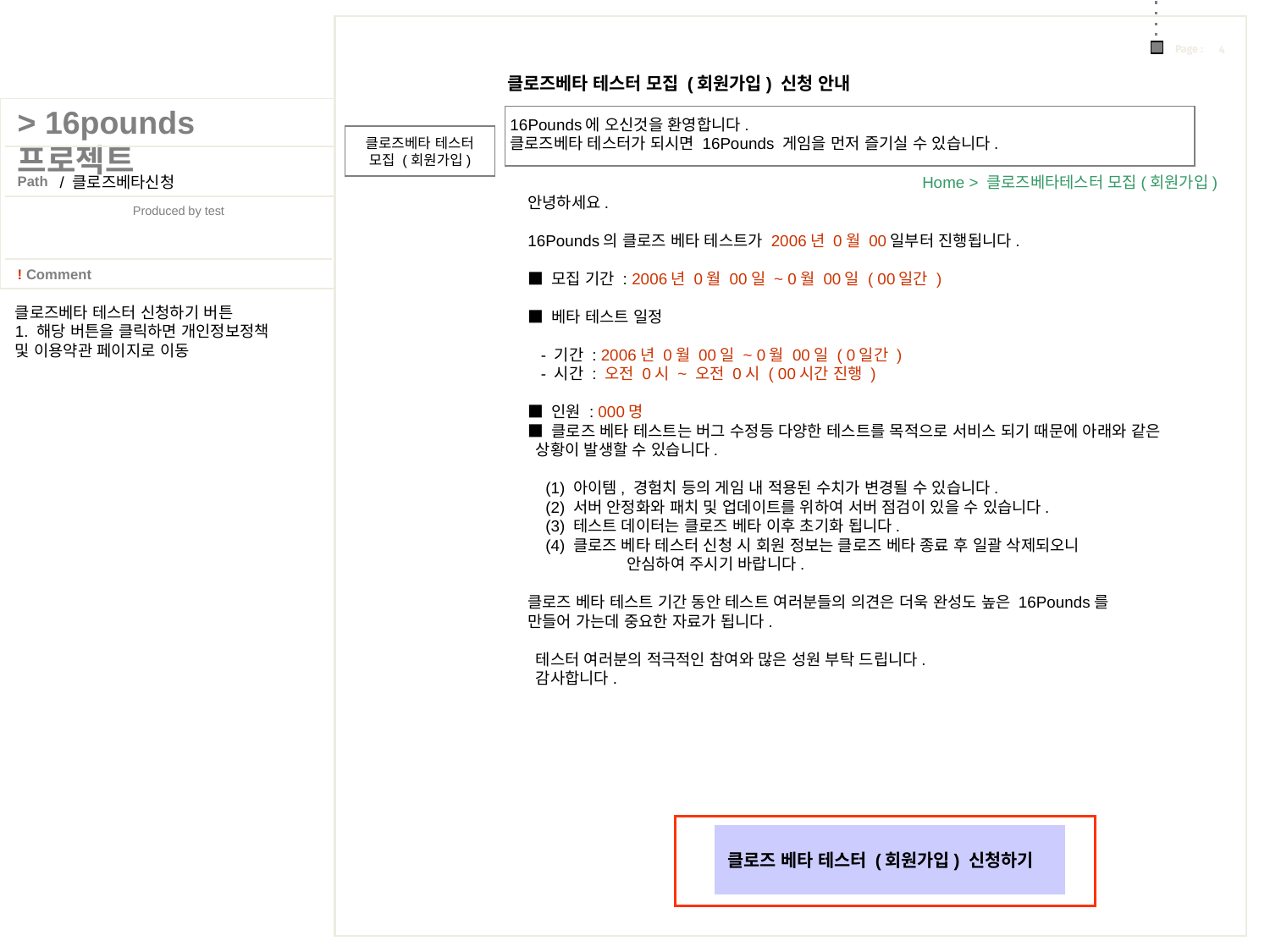

클로즈베타 테스터 모집 (회원가입) 신청 안내

16Pounds에 오신것을 환영합니다.
클로즈베타 테스터가 되시면 16Pounds 게임을 먼저 즐기실 수 있습니다.
클로즈베타 테스터
모집 (회원가입)
/ 클로즈베타신청
Home > 클로즈베타테스터 모집(회원가입)
안녕하세요.

16Pounds의 클로즈 베타 테스트가 2006년 0월 00일부터 진행됩니다.

■ 모집 기간 : 2006년 0월 00일 ~ 0월 00일 ( 00일간 )

■ 베타 테스트 일정

   - 기간 : 2006년 0월 00일 ~ 0월 00일 ( 0일간 )
   - 시간 : 오전 0시 ~ 오전 0시 ( 00시간 진행 )

■ 인원 : 000명
■ 클로즈 베타 테스트는 버그 수정등 다양한 테스트를 목적으로 서비스 되기 때문에 아래와 같은
 상황이 발생할 수 있습니다.

    (1) 아이템, 경험치 등의 게임 내 적용된 수치가 변경될 수 있습니다.
    (2) 서버 안정화와 패치 및 업데이트를 위하여 서버 점검이 있을 수 있습니다.
    (3) 테스트 데이터는 클로즈 베타 이후 초기화 됩니다.
    (4) 클로즈 베타 테스터 신청 시 회원 정보는 클로즈 베타 종료 후 일괄 삭제되오니
        안심하여 주시기 바랍니다.

클로즈 베타 테스트 기간 동안 테스트 여러분들의 의견은 더욱 완성도 높은 16Pounds를
만들어 가는데 중요한 자료가 됩니다.

 테스터 여러분의 적극적인 참여와 많은 성원 부탁 드립니다.
 감사합니다.
클로즈베타 테스터 신청하기 버튼
1. 해당 버튼을 클릭하면 개인정보정책
및 이용약관 페이지로 이동

클로즈 베타 테스터 (회원가입) 신청하기